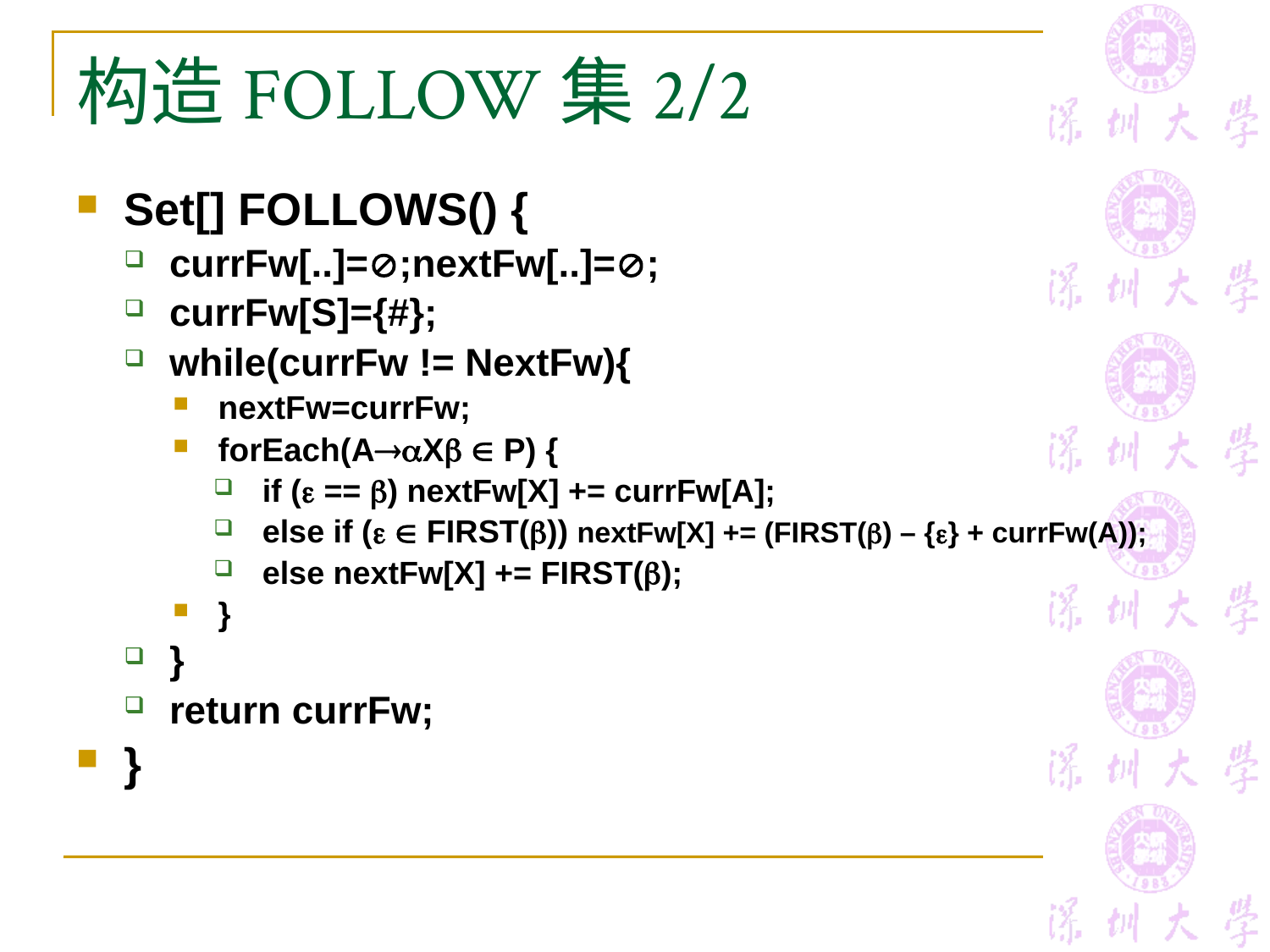

# 构造FOLLOW集2/2
Set[] FOLLOWS() {
currFw[..]=∅;nextFw[..]=∅;
currFw[S]={#};
while(currFw != NextFw){
nextFw=currFw;
forEach(A→αXβ ∈ P) {
if (ε == β) nextFw[X] += currFw[A];
else if (ε ∈ FIRST(β)) nextFw[X] += (FIRST(β) – {ε} + currFw(A));
else nextFw[X] += FIRST(β);
}
}
return currFw;
}